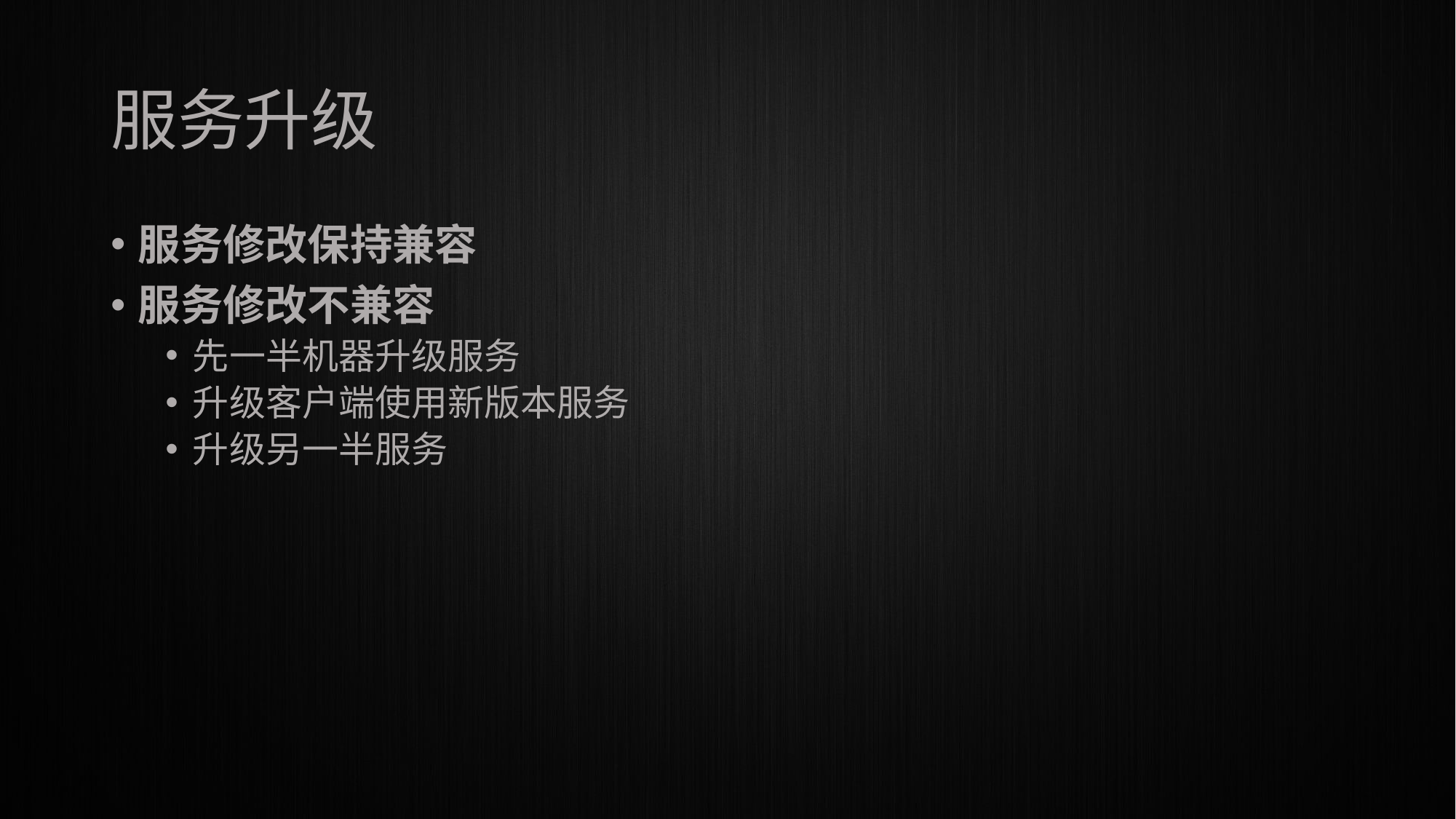

# 服务升级
服务修改保持兼容
服务修改不兼容
先一半机器升级服务
升级客户端使用新版本服务
升级另一半服务